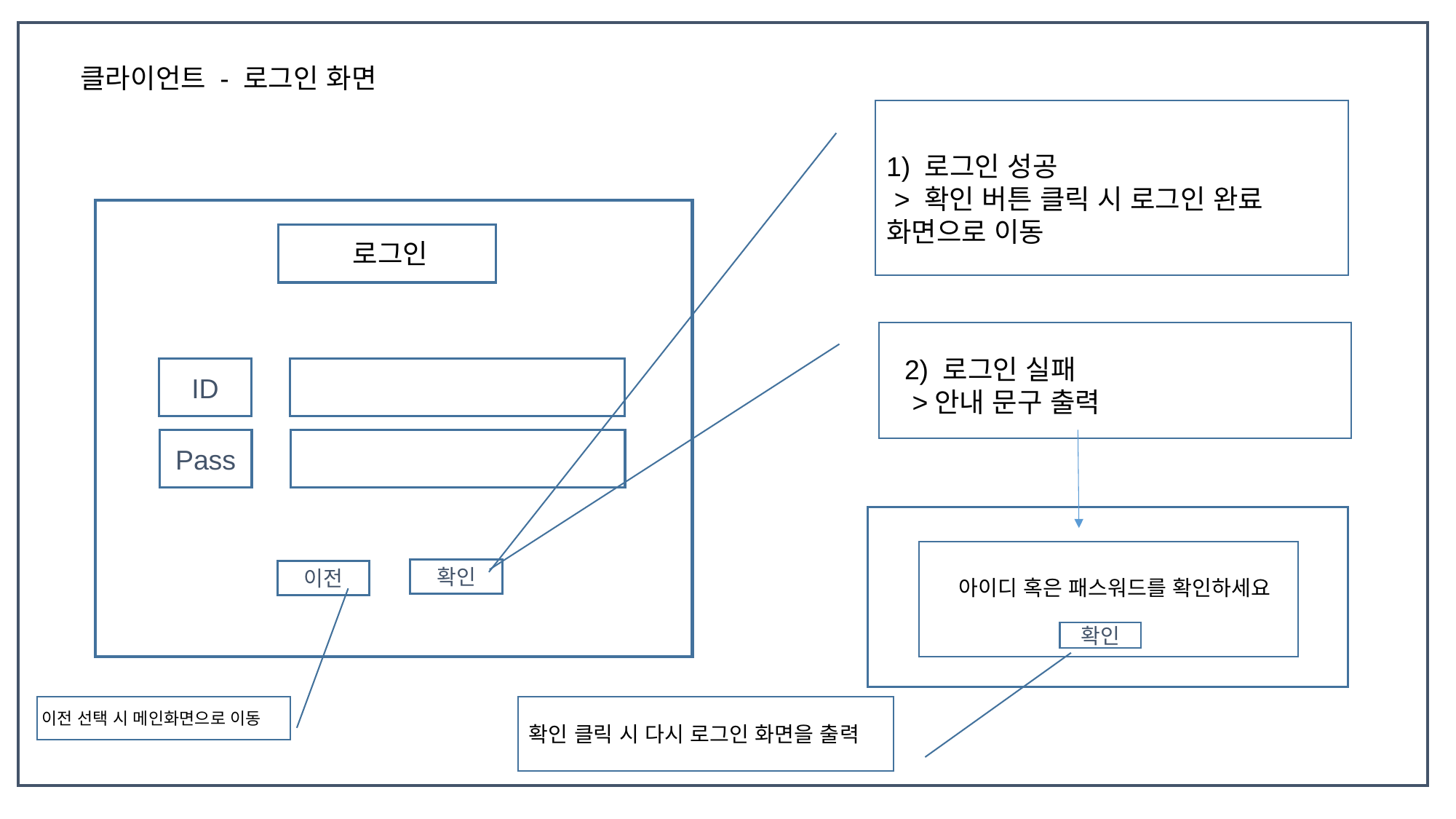

클라이언트 - 로그인 화면

1) 로그인 성공
 > 확인 버튼 클릭 시 로그인 완료 화면으로 이동

로그인

2) 로그인 실패
 >안내 문구 출력
ID

Pass

확인
이전
아이디 혹은 패스워드를 확인하세요
확인

이전 선택 시 메인화면으로 이동
확인 클릭 시 다시 로그인 화면을 출력